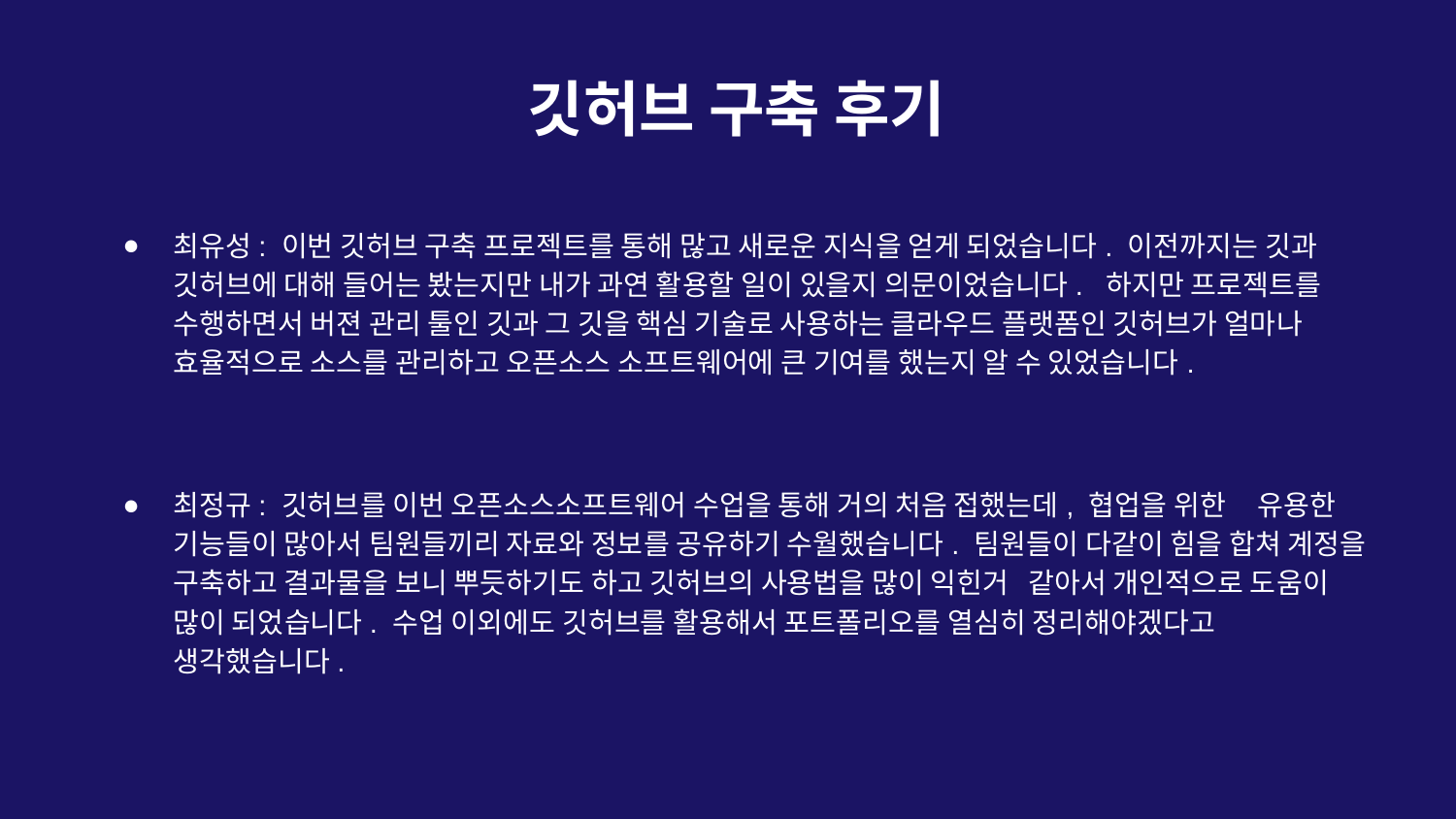

# 깃허브 구축 후기

최유성: 이번 깃허브 구축 프로젝트를 통해 많고 새로운 지식을 얻게 되었습니다. 이전까지는 깃과 깃허브에 대해 들어는 봤는지만 내가 과연 활용할 일이 있을지 의문이었습니다.  하지만 프로젝트를 수행하면서 버젼 관리 툴인 깃과 그 깃을 핵심 기술로 사용하는 클라우드 플랫폼인 깃허브가 얼마나 효율적으로 소스를 관리하고 오픈소스 소프트웨어에 큰 기여를 했는지 알 수 있었습니다.

최정규: 깃허브를 이번 오픈소스소프트웨어 수업을 통해 거의 처음 접했는데, 협업을 위한     유용한 기능들이 많아서 팀원들끼리 자료와 정보를 공유하기 수월했습니다. 팀원들이 다같이 힘을 합쳐 계정을 구축하고 결과물을 보니 뿌듯하기도 하고 깃허브의 사용법을 많이 익힌거   같아서 개인적으로 도움이 많이 되었습니다. 수업 이외에도 깃허브를 활용해서 포트폴리오를 열심히 정리해야겠다고 생각했습니다.